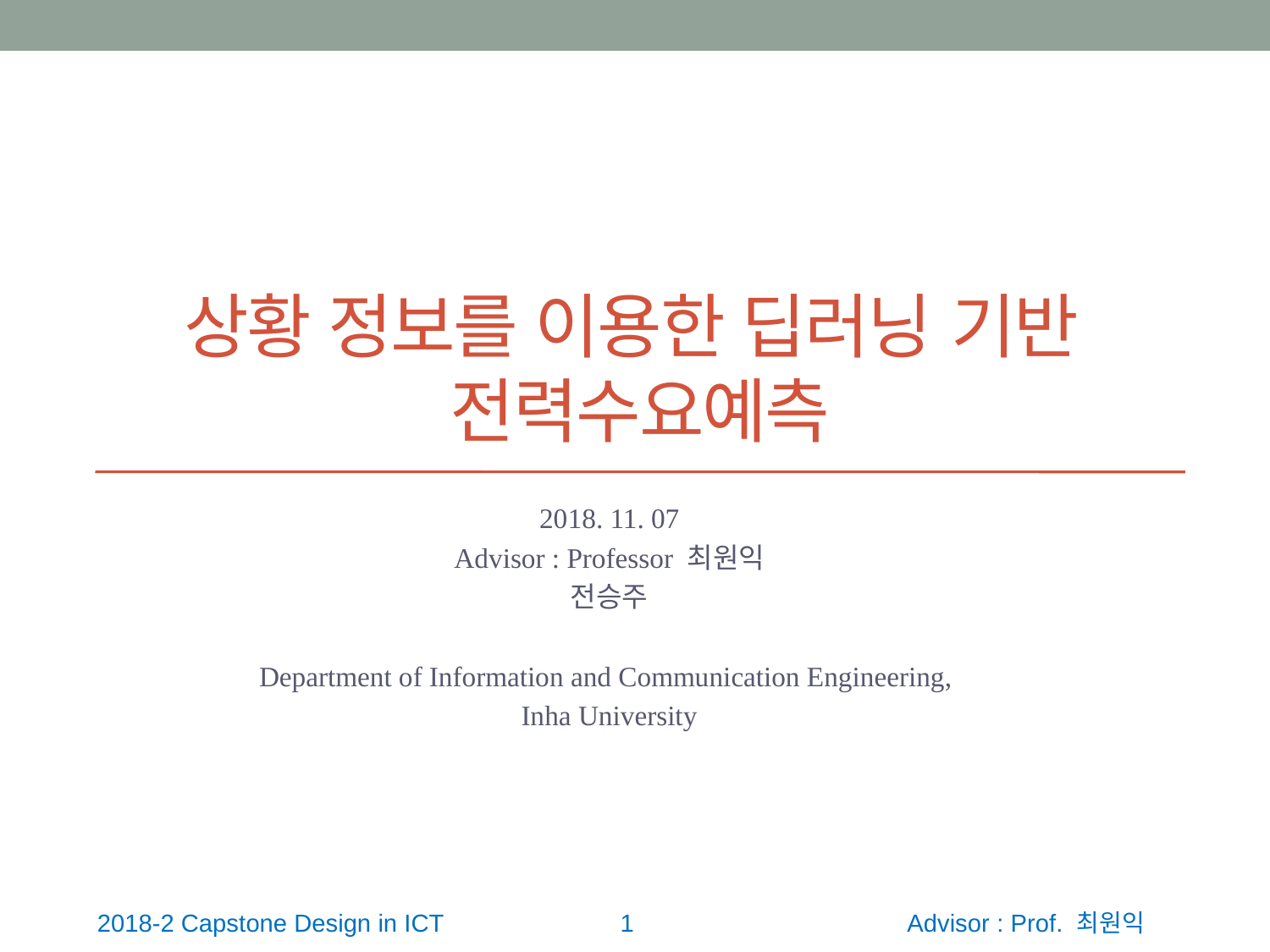

# 상황 정보를 이용한 딥러닝 기반 전력수요예측
2018. 11. 07
Advisor : Professor 최원익
전승주

Department of Information and Communication Engineering,
Inha University